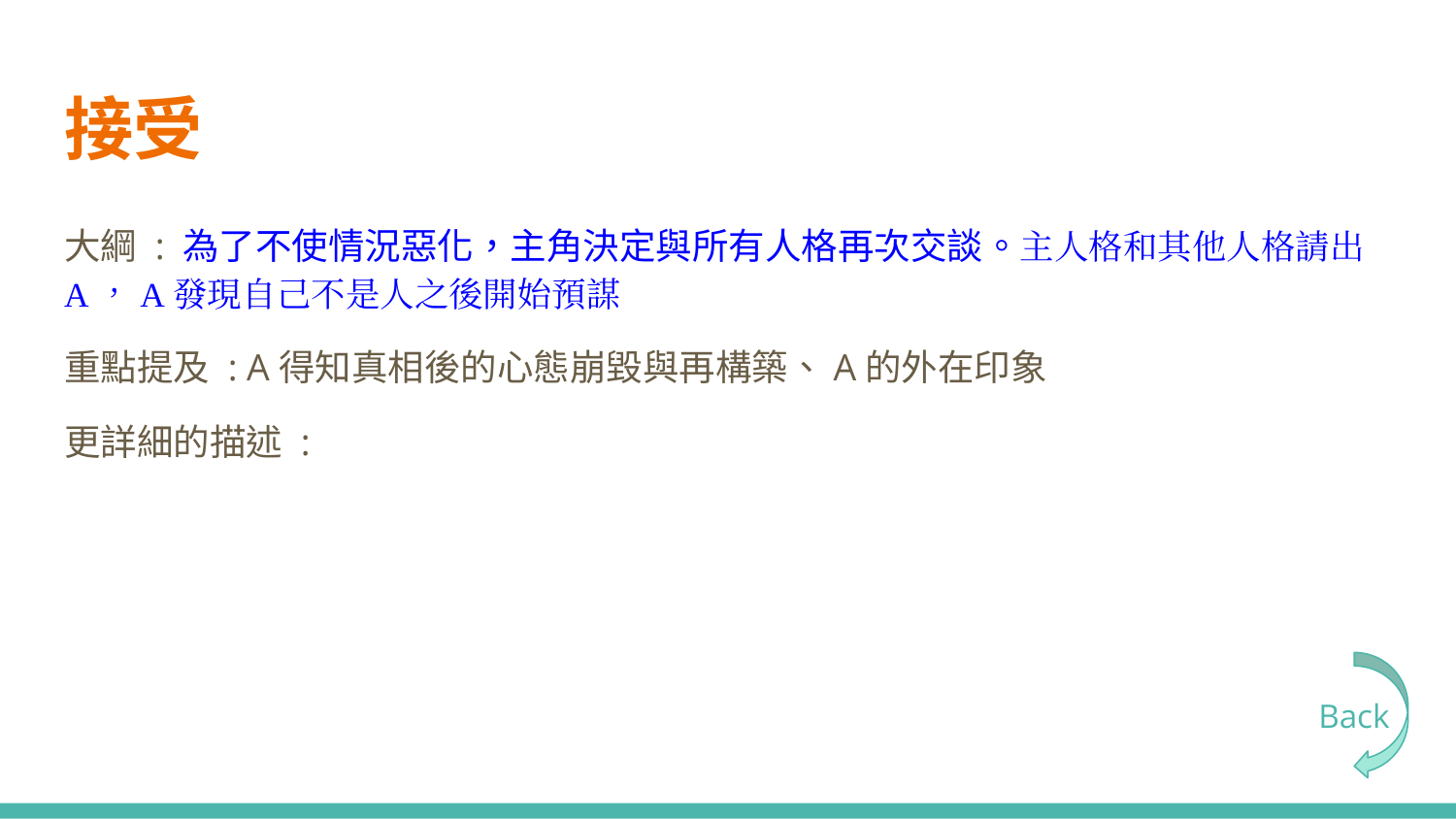

# 接受
大綱 : 為了不使情況惡化，主角決定與所有人格再次交談。主人格和其他人格請出A，A發現自己不是人之後開始預謀
重點提及 : A得知真相後的心態崩毀與再構築、A的外在印象
更詳細的描述 :

Back